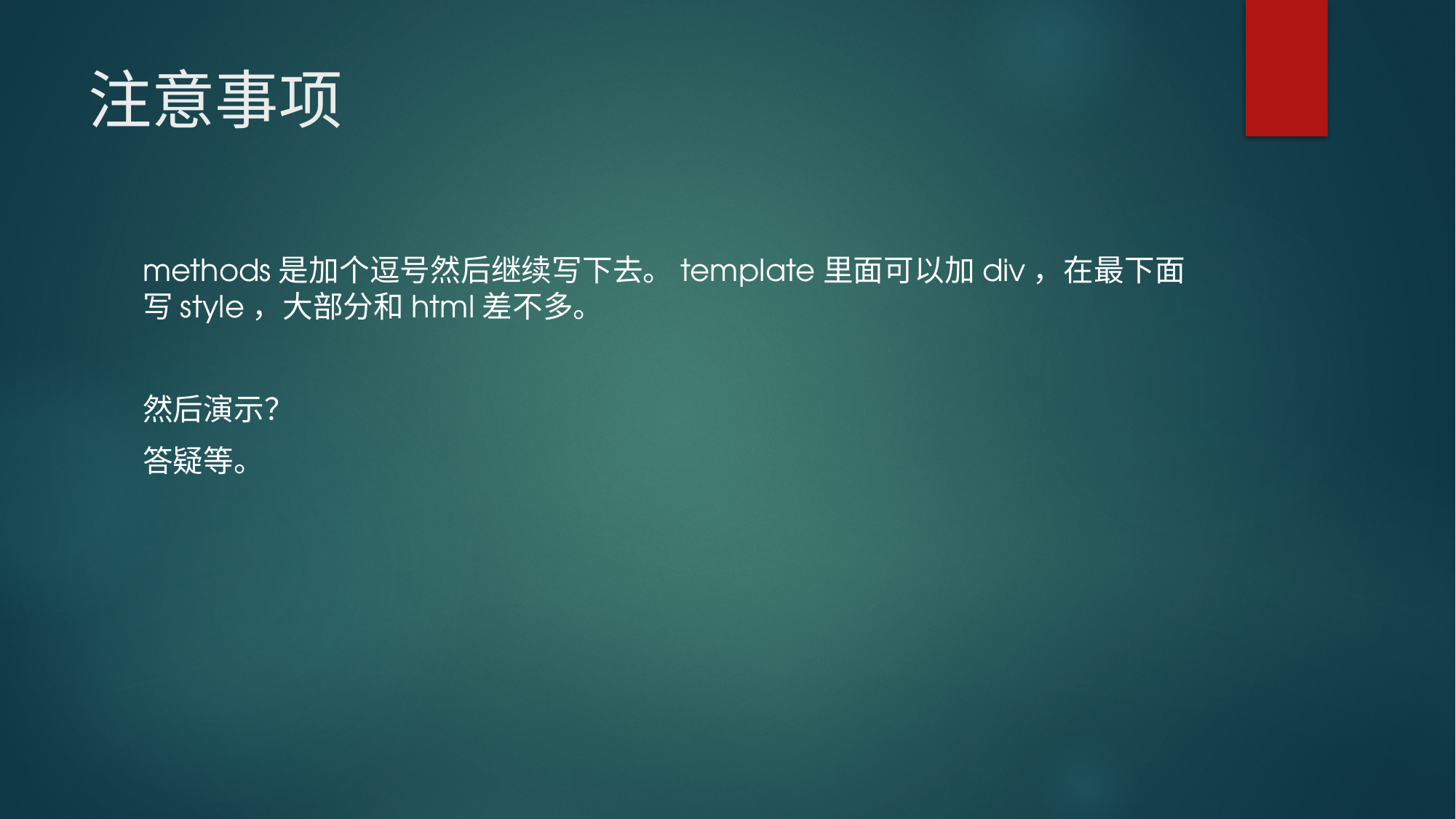

# 注意事项
methods是加个逗号然后继续写下去。template里面可以加div，在最下面写style，大部分和html差不多。

然后演示？
答疑等。